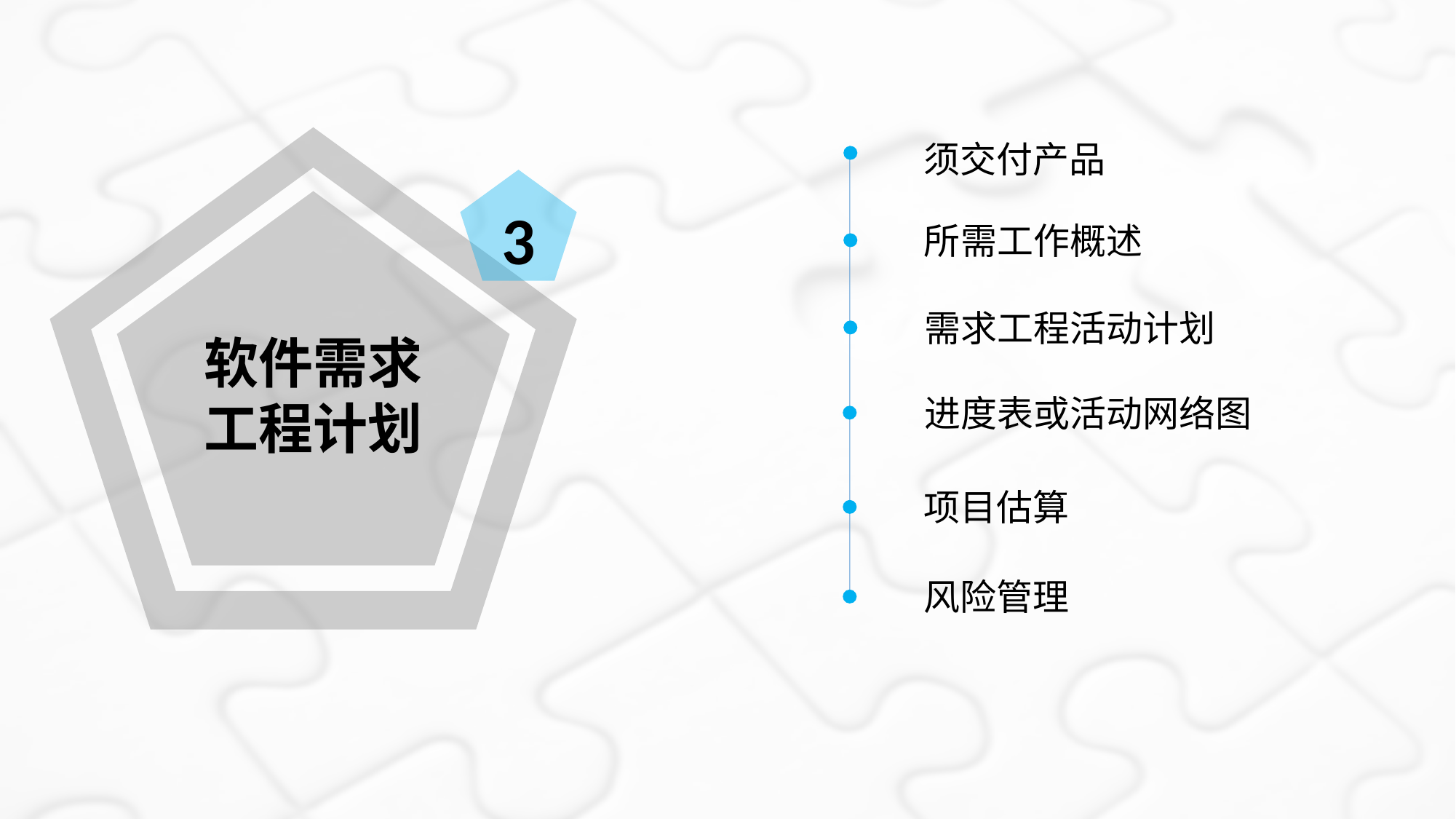

须交付产品

所需工作概述

需求工程活动计划

进度表或活动网络图

项目估算

风险管理

3

软件需求工程计划